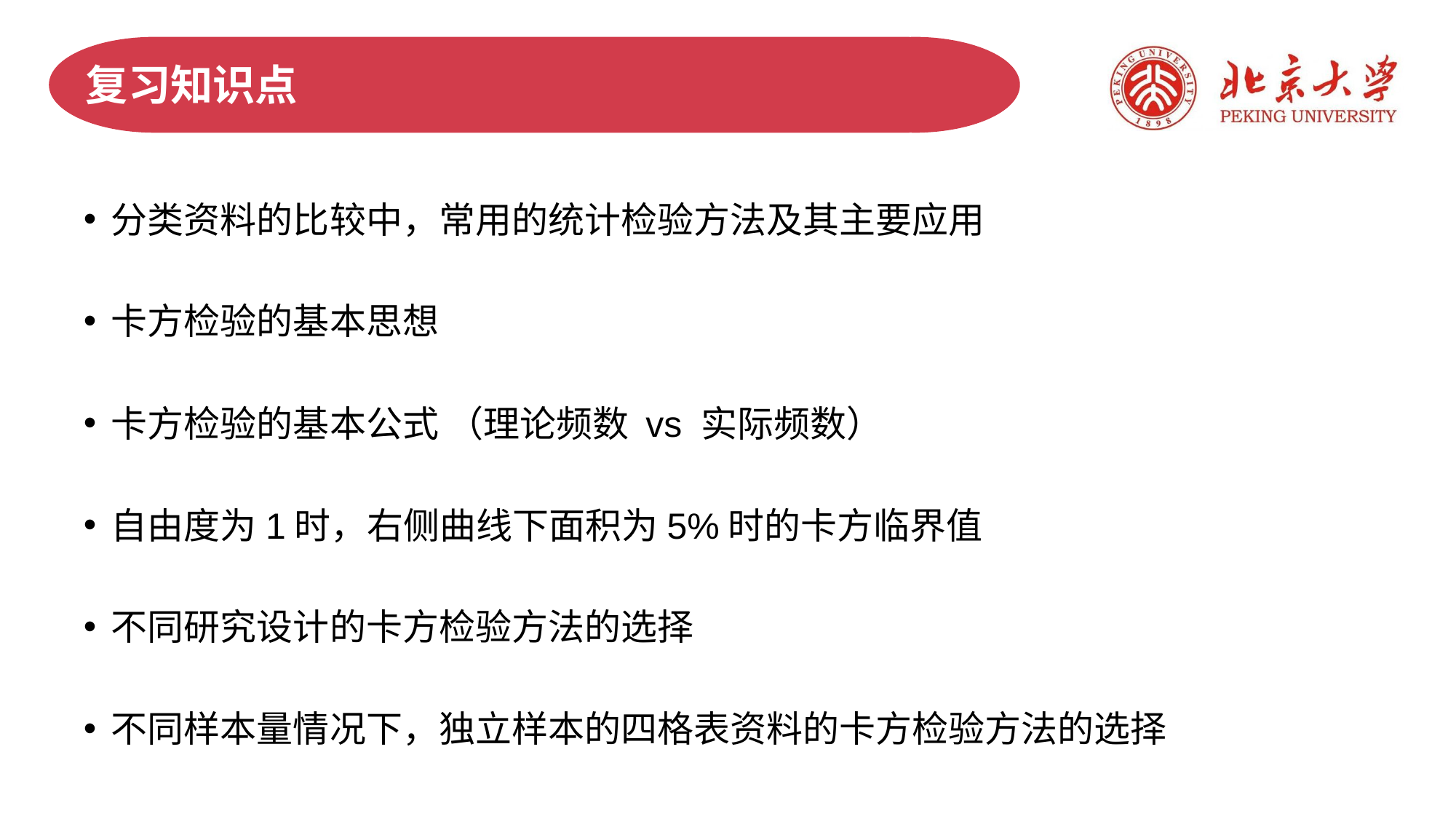

# 复习知识点
分类资料的比较中，常用的统计检验方法及其主要应用

卡方检验的基本思想

卡方检验的基本公式 （理论频数 vs 实际频数）

自由度为1时，右侧曲线下面积为5%时的卡方临界值

不同研究设计的卡方检验方法的选择

不同样本量情况下，独立样本的四格表资料的卡方检验方法的选择